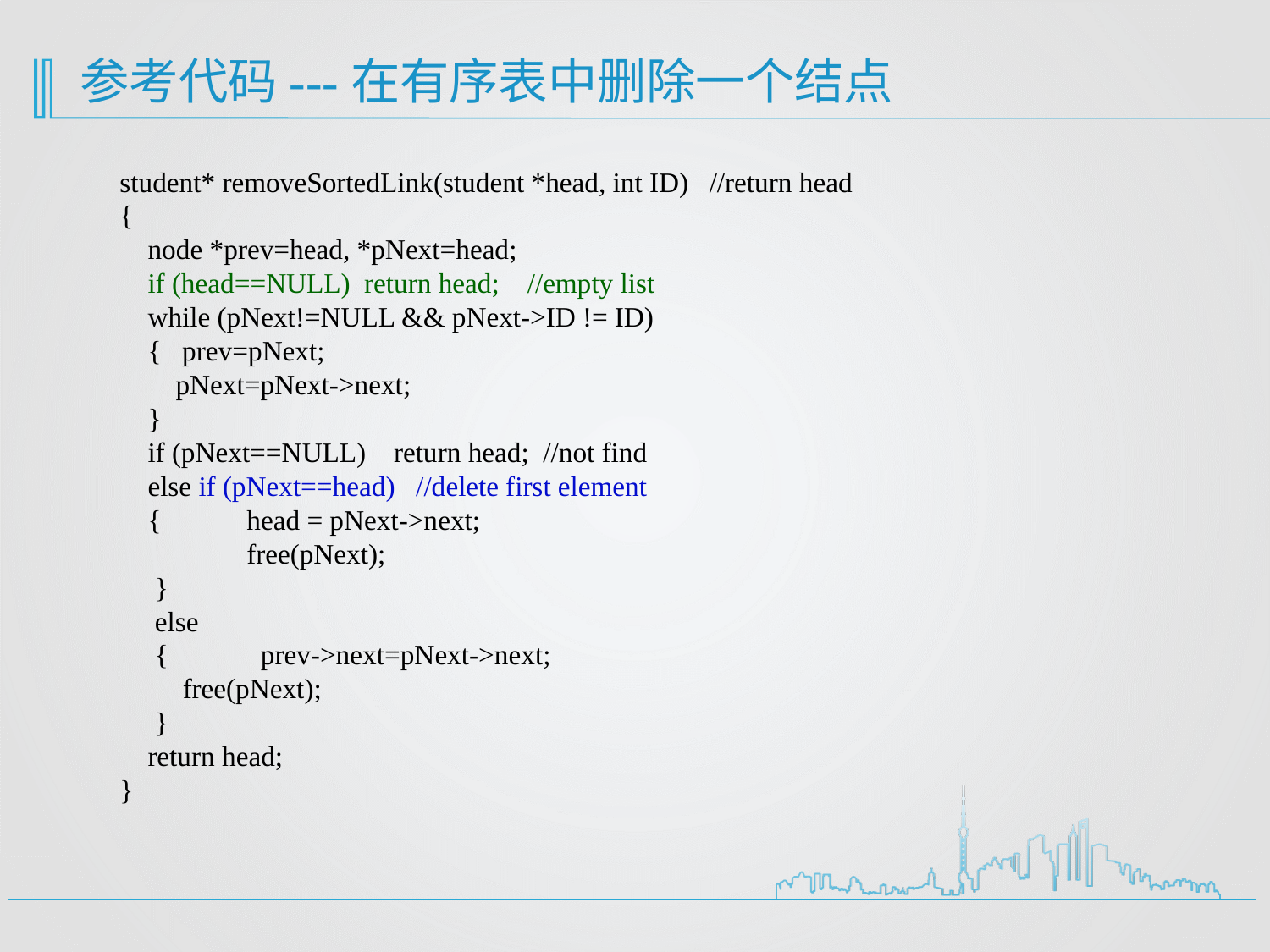

# 参考代码---在有序表中删除一个结点
student* removeSortedLink(student *head, int ID)   //return head
{
    node *prev=head, *pNext=head;
    if (head==NULL)  return head;    //empty list
    while (pNext!=NULL && pNext->ID != ID)
    {   prev=pNext;
        pNext=pNext->next;
    }
    if (pNext==NULL)    return head;  //not find
    else if (pNext==head)   //delete first element
    {	head = pNext->next;
	free(pNext);
     }
     else
     {	  prev->next=pNext->next;
         free(pNext);
     }
    return head;
}